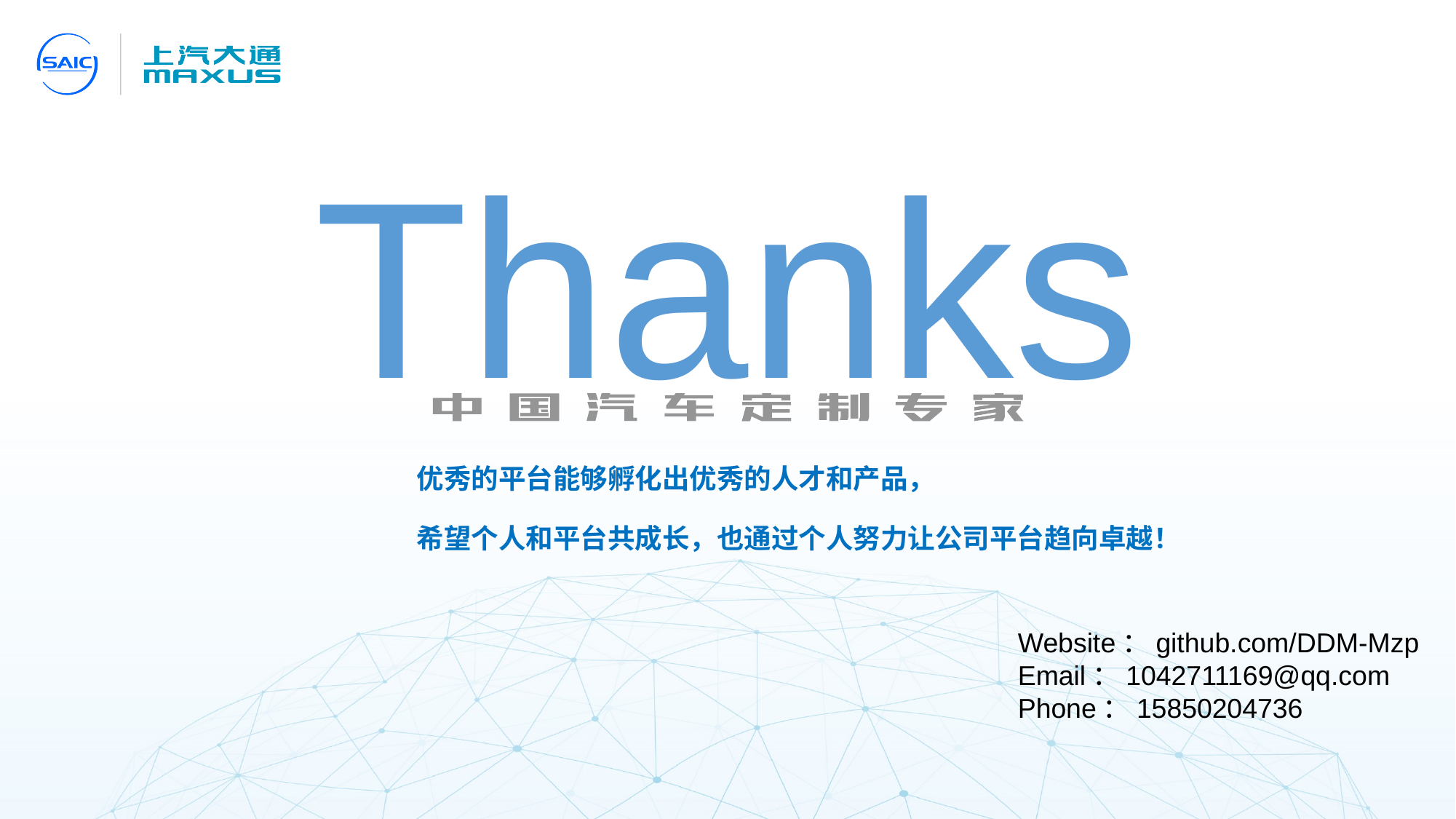

Thanks
优秀的平台能够孵化出优秀的人才和产品，
希望个人和平台共成长，也通过个人努力让公司平台趋向卓越！
Website：github.com/DDM-Mzp
Email：1042711169@qq.com
Phone：15850204736